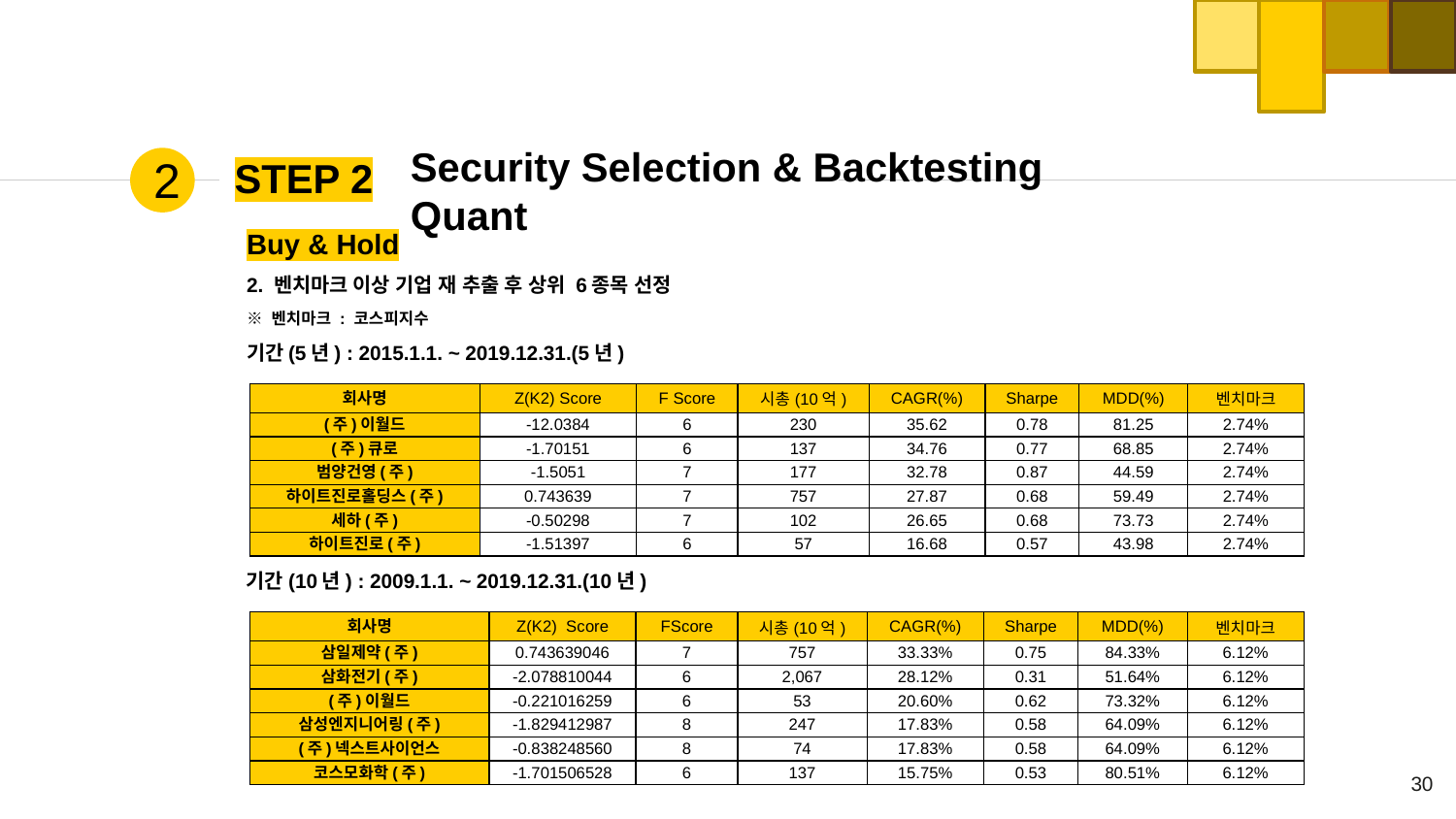

Security Selection & Backtesting Quant
2
# STEP 2
Buy & Hold
2. 벤치마크 이상 기업 재 추출 후 상위 6종목 선정
※ 벤치마크 : 코스피지수
기간(5년) : 2015.1.1. ~ 2019.12.31.(5년)

| 회사명 | Z(K2) Score | F Score | 시총(10억) | CAGR(%) | Sharpe | MDD(%) | 벤치마크 |
| --- | --- | --- | --- | --- | --- | --- | --- |
| (주)이월드 | -12.0384 | 6 | 230 | 35.62 | 0.78 | 81.25 | 2.74% |
| (주)큐로 | -1.70151 | 6 | 137 | 34.76 | 0.77 | 68.85 | 2.74% |
| 범양건영(주) | -1.5051 | 7 | 177 | 32.78 | 0.87 | 44.59 | 2.74% |
| 하이트진로홀딩스(주) | 0.743639 | 7 | 757 | 27.87 | 0.68 | 59.49 | 2.74% |
| 세하(주) | -0.50298 | 7 | 102 | 26.65 | 0.68 | 73.73 | 2.74% |
| 하이트진로(주) | -1.51397 | 6 | 57 | 16.68 | 0.57 | 43.98 | 2.74% |
기간(10년) : 2009.1.1. ~ 2019.12.31.(10년)
| 회사명 | Z(K2) Score | FScore | 시총(10억) | CAGR(%) | Sharpe | MDD(%) | 벤치마크 |
| --- | --- | --- | --- | --- | --- | --- | --- |
| 삼일제약(주) | 0.743639046 | 7 | 757 | 33.33% | 0.75 | 84.33% | 6.12% |
| 삼화전기(주) | -2.078810044 | 6 | 2,067 | 28.12% | 0.31 | 51.64% | 6.12% |
| (주)이월드 | -0.221016259 | 6 | 53 | 20.60% | 0.62 | 73.32% | 6.12% |
| 삼성엔지니어링(주) | -1.829412987 | 8 | 247 | 17.83% | 0.58 | 64.09% | 6.12% |
| (주)넥스트사이언스 | -0.838248560 | 8 | 74 | 17.83% | 0.58 | 64.09% | 6.12% |
| 코스모화학(주) | -1.701506528 | 6 | 137 | 15.75% | 0.53 | 80.51% | 6.12% |
30